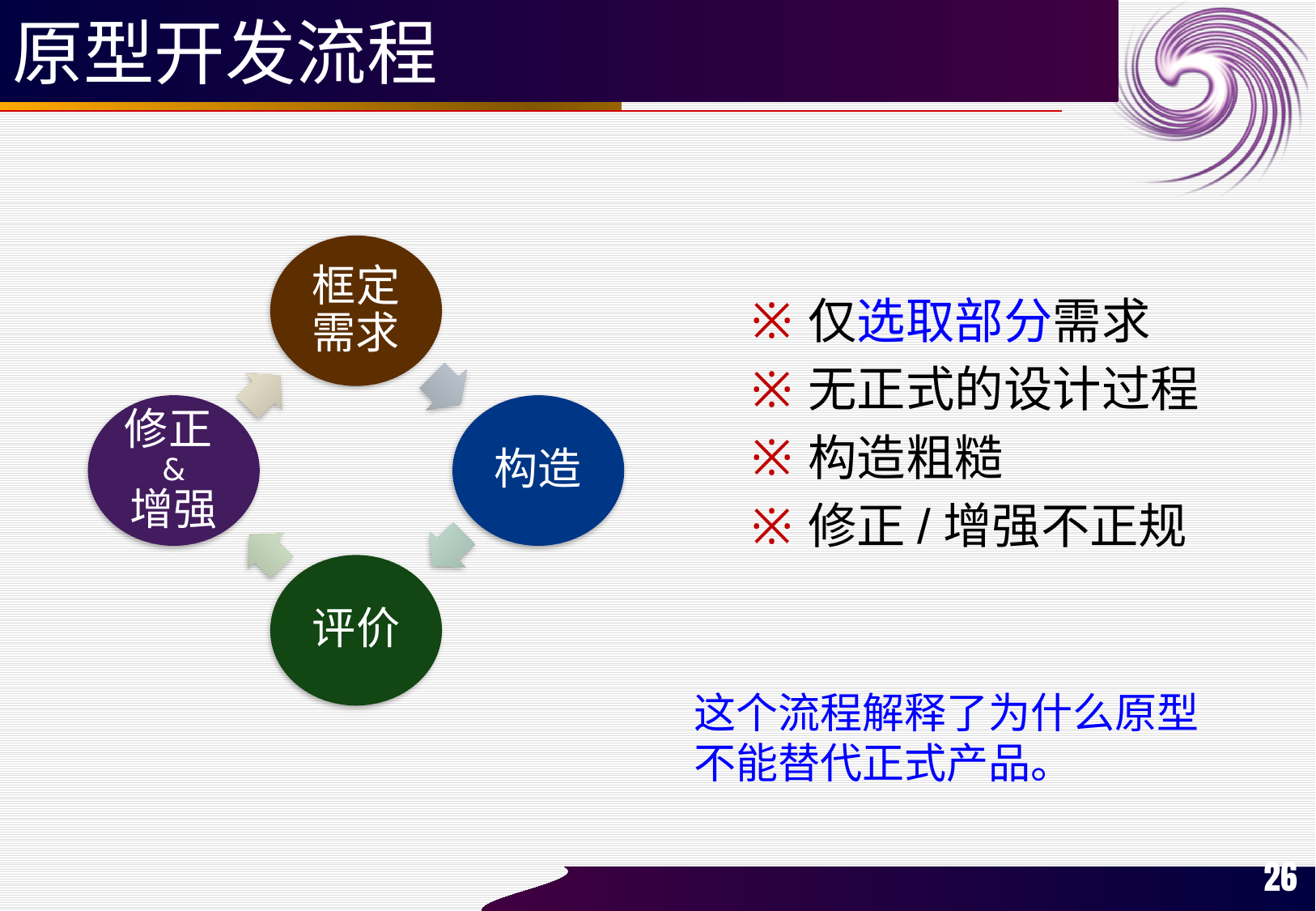

# 原型开发流程
框定
需求

修正&
增强
构造

评价
仅选取部分需求
无正式的设计过程
构造粗糙
修正/增强不正规
这个流程解释了为什么原型
不能替代正式产品。
26